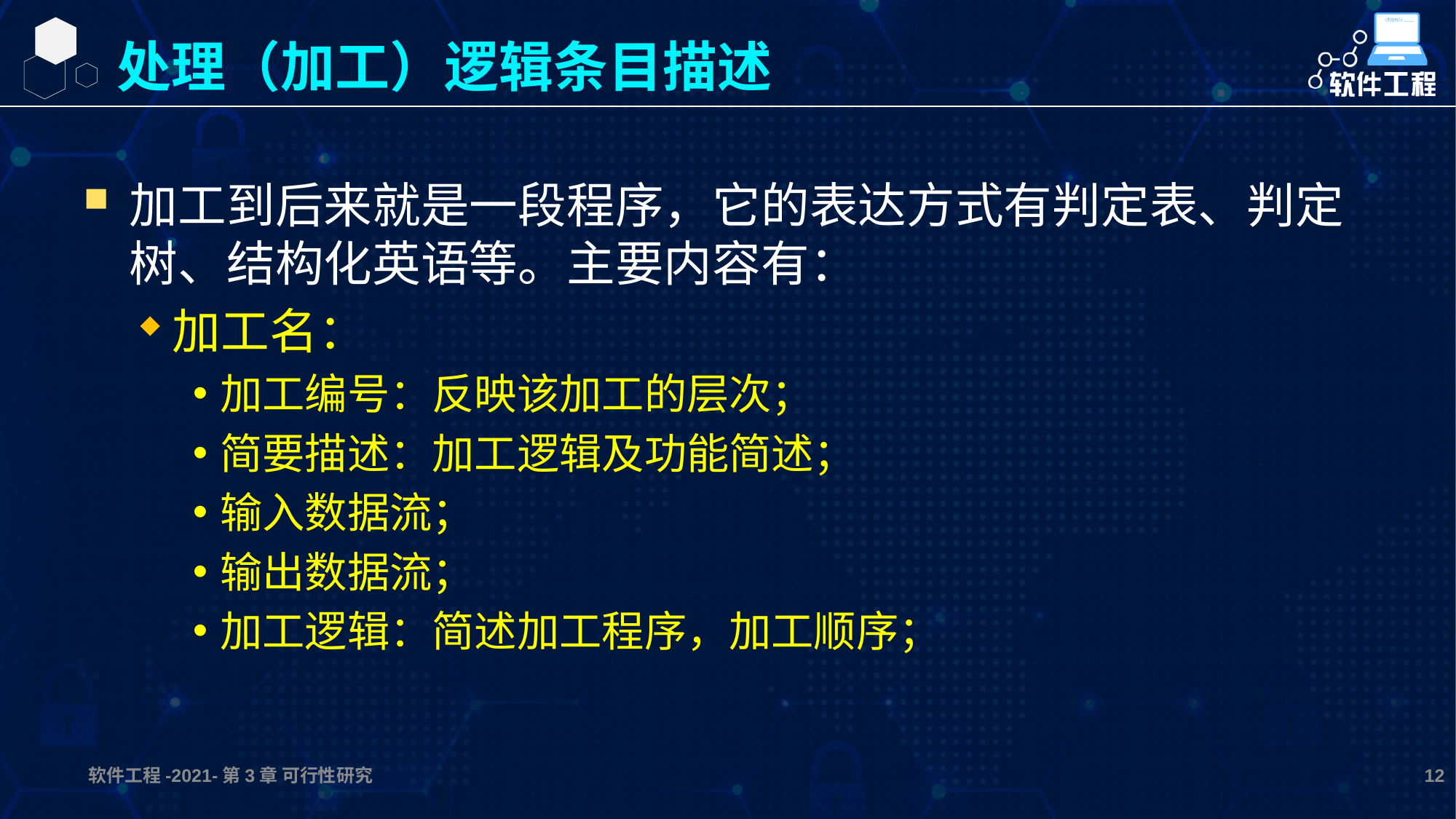

处理（加工）逻辑条目描述
加工到后来就是一段程序，它的表达方式有判定表、判定树、结构化英语等。主要内容有：
加工名：
加工编号：反映该加工的层次；
简要描述：加工逻辑及功能简述；
输入数据流；
输出数据流；
加工逻辑：简述加工程序，加工顺序；
软件工程-2021-第3章 可行性研究
12